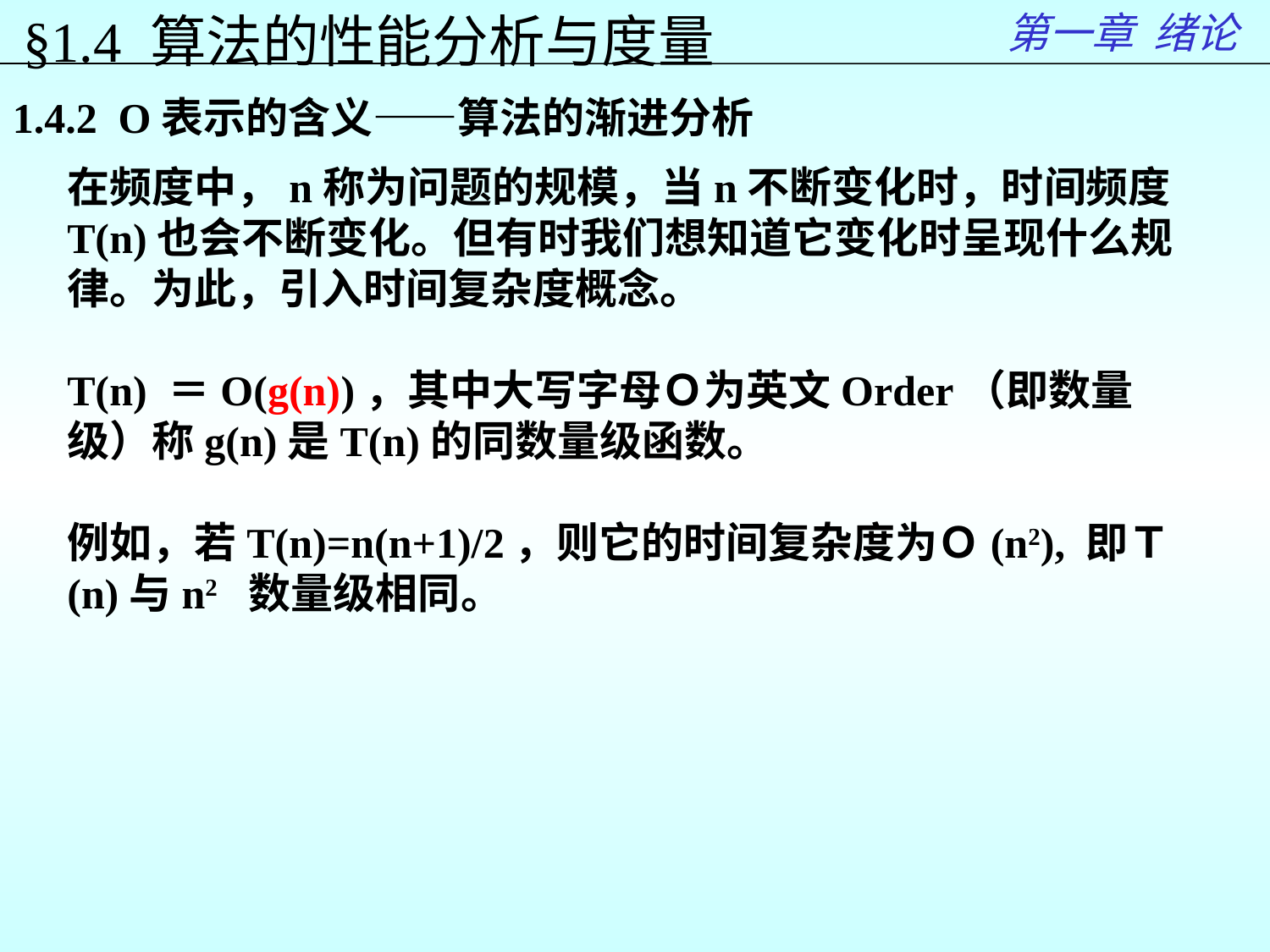

第一章  绪论

§1.4 算法的性能分析与度量
1.4.2  O表示的含义——算法的渐进分析

在频度中，n称为问题的规模，当n不断变化时，时间频度T(n)也会不断变化。但有时我们想知道它变化时呈现什么规律。为此，引入时间复杂度概念。

T(n) ＝O(g(n))，其中大写字母Ｏ为英文Order（即数量级）称g(n)是T(n)的同数量级函数。

例如，若T(n)=n(n+1)/2，则它的时间复杂度为Ｏ(n2), 即Ｔ(n)与n2  数量级相同。